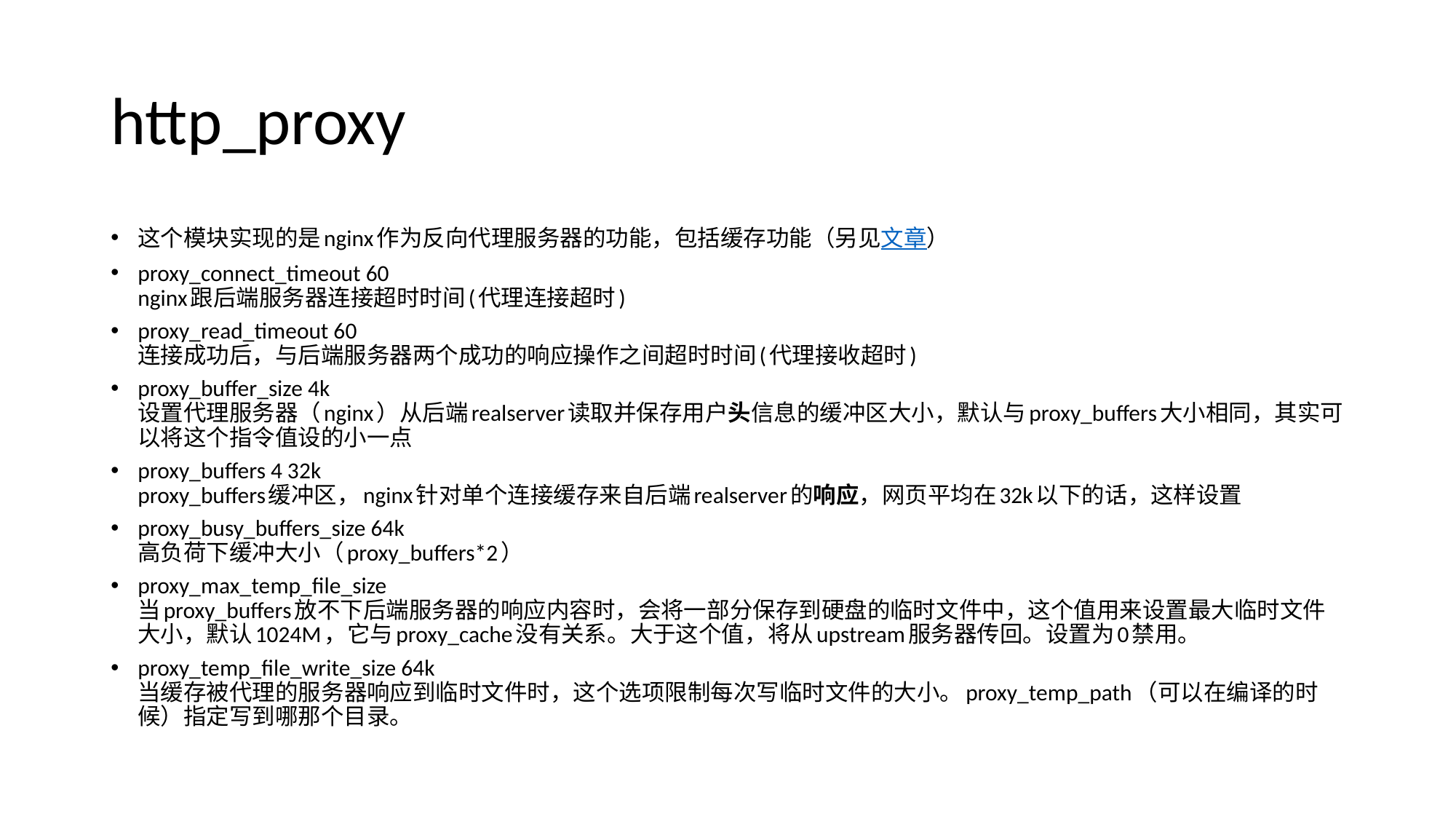

# http_proxy
这个模块实现的是nginx作为反向代理服务器的功能，包括缓存功能（另见文章）
proxy_connect_timeout 60
nginx跟后端服务器连接超时时间(代理连接超时)
proxy_read_timeout 60
连接成功后，与后端服务器两个成功的响应操作之间超时时间(代理接收超时)
proxy_buffer_size 4k
设置代理服务器（nginx）从后端realserver读取并保存用户头信息的缓冲区大小，默认与proxy_buffers大小相同，其实可以将这个指令值设的小一点
proxy_buffers 4 32k
proxy_buffers缓冲区，nginx针对单个连接缓存来自后端realserver的响应，网页平均在32k以下的话，这样设置
proxy_busy_buffers_size 64k
高负荷下缓冲大小（proxy_buffers*2）
proxy_max_temp_file_size
当proxy_buffers放不下后端服务器的响应内容时，会将一部分保存到硬盘的临时文件中，这个值用来设置最大临时文件大小，默认1024M，它与proxy_cache没有关系。大于这个值，将从upstream服务器传回。设置为0禁用。
proxy_temp_file_write_size 64k
当缓存被代理的服务器响应到临时文件时，这个选项限制每次写临时文件的大小。proxy_temp_path（可以在编译的时候）指定写到哪那个目录。